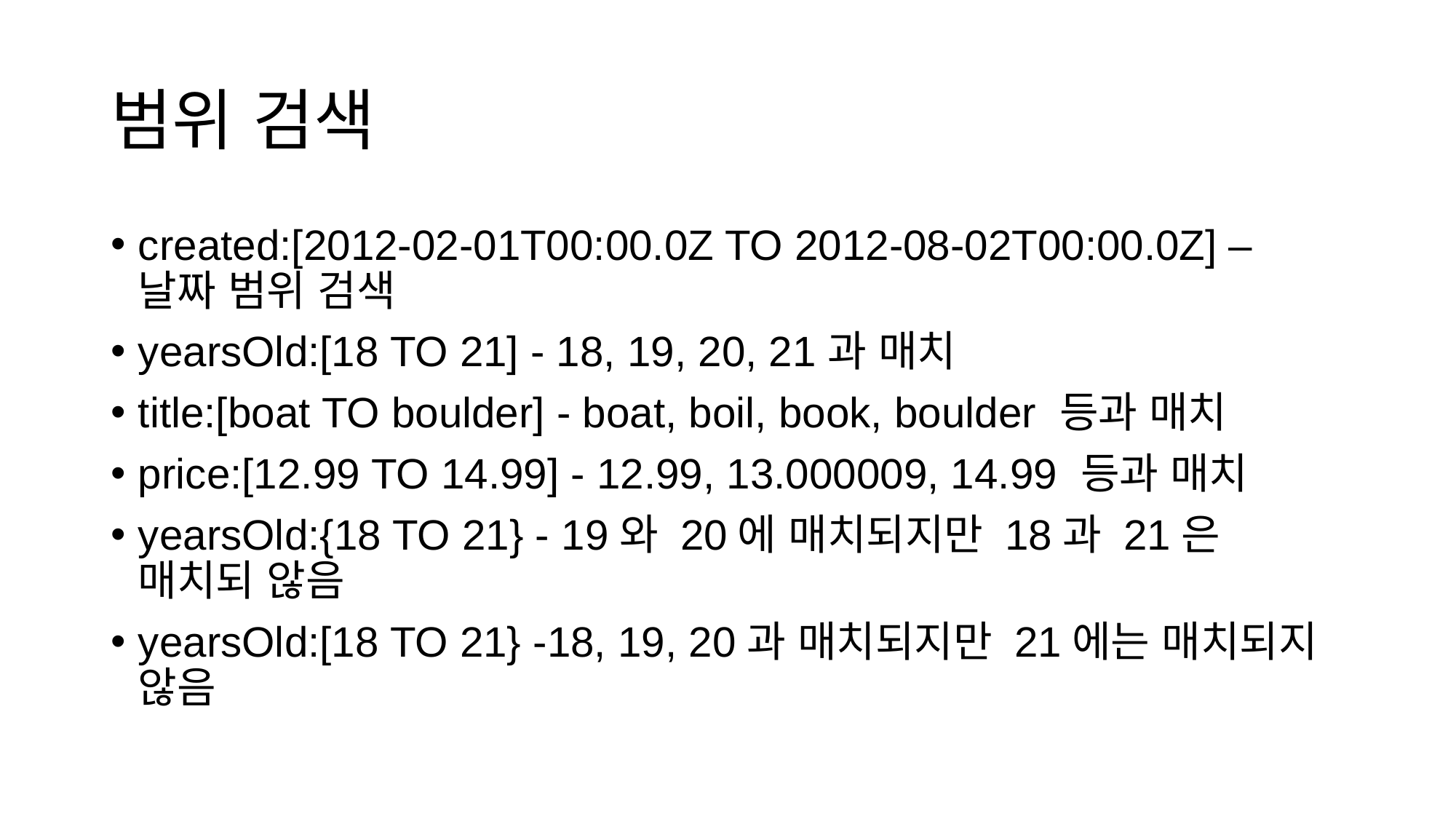

# 범위 검색
created:[2012-02-01T00:00.0Z TO 2012-08-02T00:00.0Z] – 날짜 범위 검색
yearsOld:[18 TO 21] - 18, 19, 20, 21과 매치
title:[boat TO boulder] - boat, boil, book, boulder 등과 매치
price:[12.99 TO 14.99] - 12.99, 13.000009, 14.99 등과 매치
yearsOld:{18 TO 21} - 19와 20에 매치되지만 18과 21은 매치되 않음
yearsOld:[18 TO 21} -18, 19, 20과 매치되지만 21에는 매치되지 않음